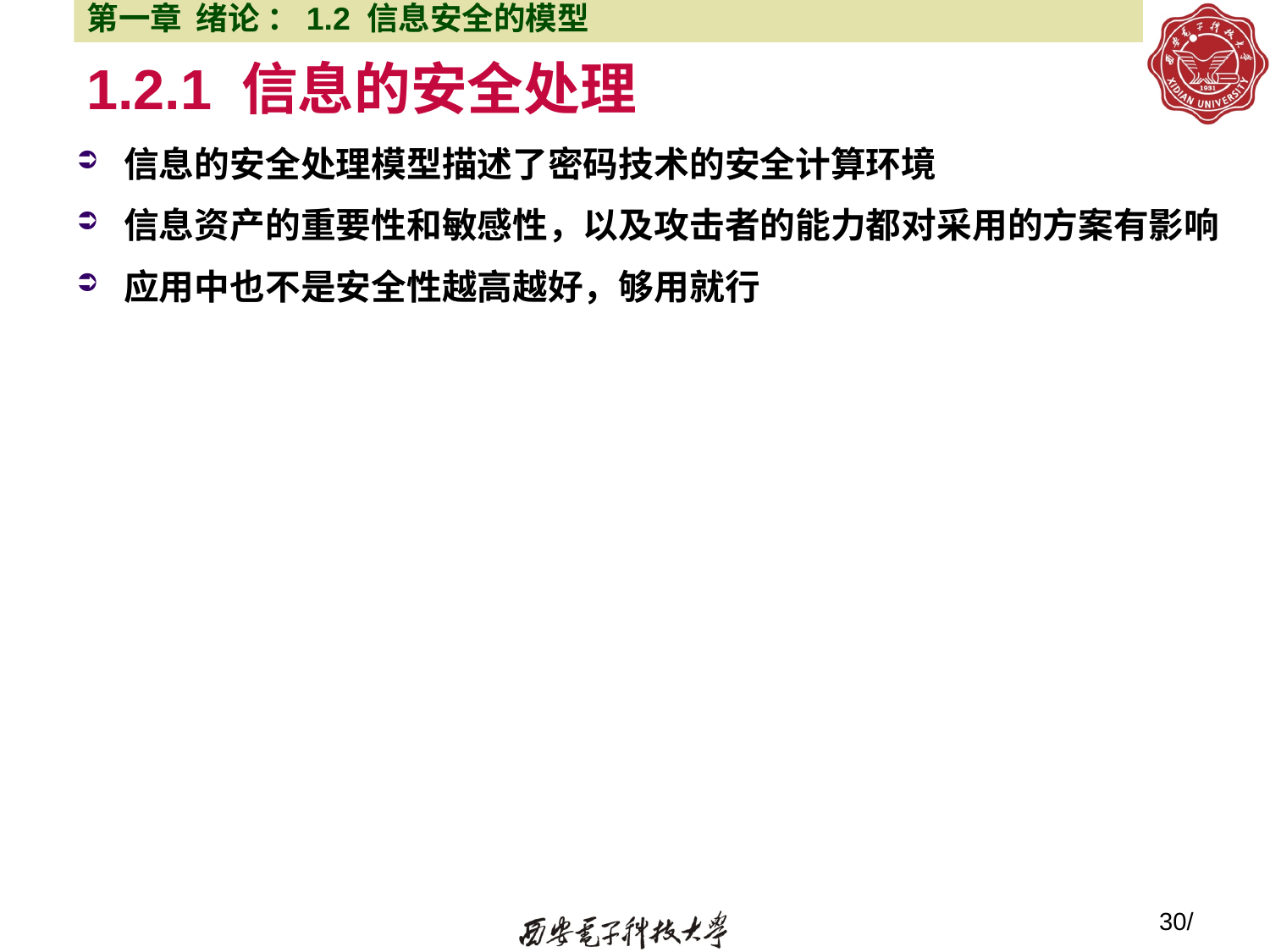

第一章  绪论 ：1.2 信息安全的模型
# 1.2.1 信息的安全处理
信息的安全处理模型描述了密码技术的安全计算环境
信息资产的重要性和敏感性，以及攻击者的能力都对采用的方案有影响
应用中也不是安全性越高越好，够用就行
30/